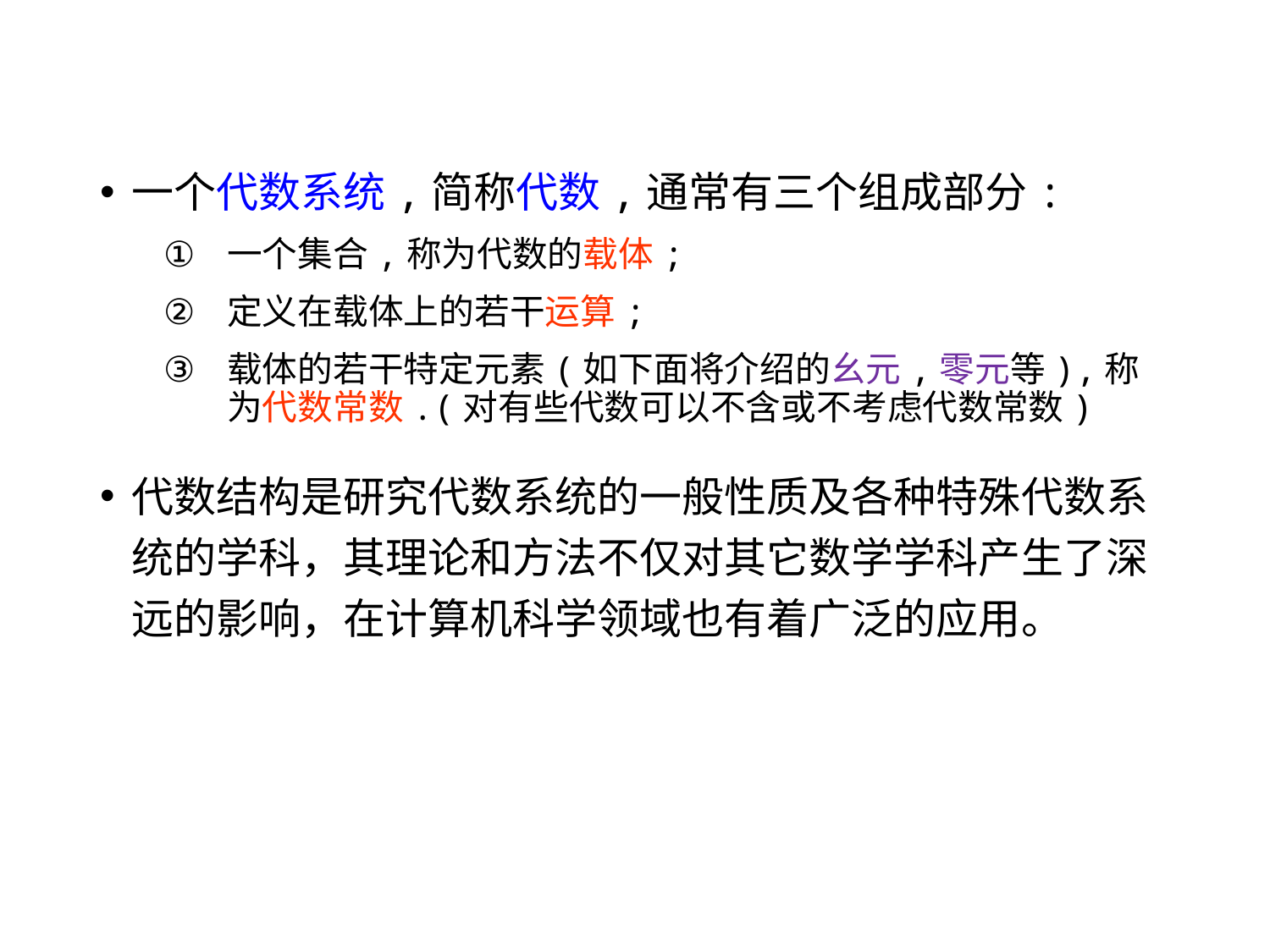

一个代数系统,简称代数,通常有三个组成部分:
一个集合,称为代数的载体;
定义在载体上的若干运算;
载体的若干特定元素(如下面将介绍的幺元,零元等),称为代数常数.(对有些代数可以不含或不考虑代数常数)
代数结构是研究代数系统的一般性质及各种特殊代数系统的学科，其理论和方法不仅对其它数学学科产生了深远的影响，在计算机科学领域也有着广泛的应用。